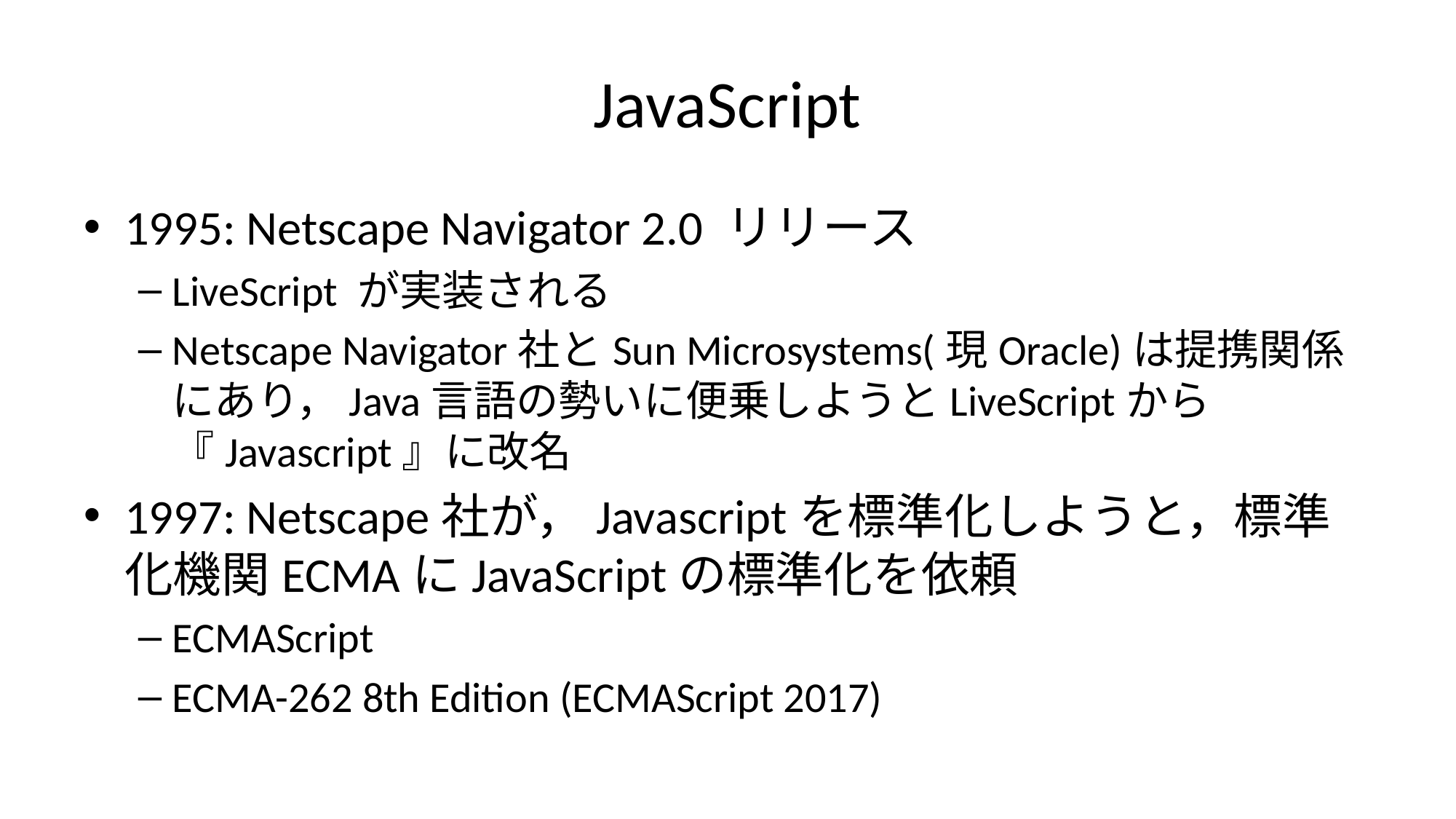

# JavaScript
1995: Netscape Navigator 2.0 リリース
LiveScript が実装される
Netscape Navigator社とSun Microsystems(現Oracle)は提携関係にあり，Java言語の勢いに便乗しようとLiveScriptから『Javascript』に改名
1997: Netscape社が，Javascriptを標準化しようと，標準化機関ECMAにJavaScriptの標準化を依頼
ECMAScript
ECMA-262 8th Edition (ECMAScript 2017)